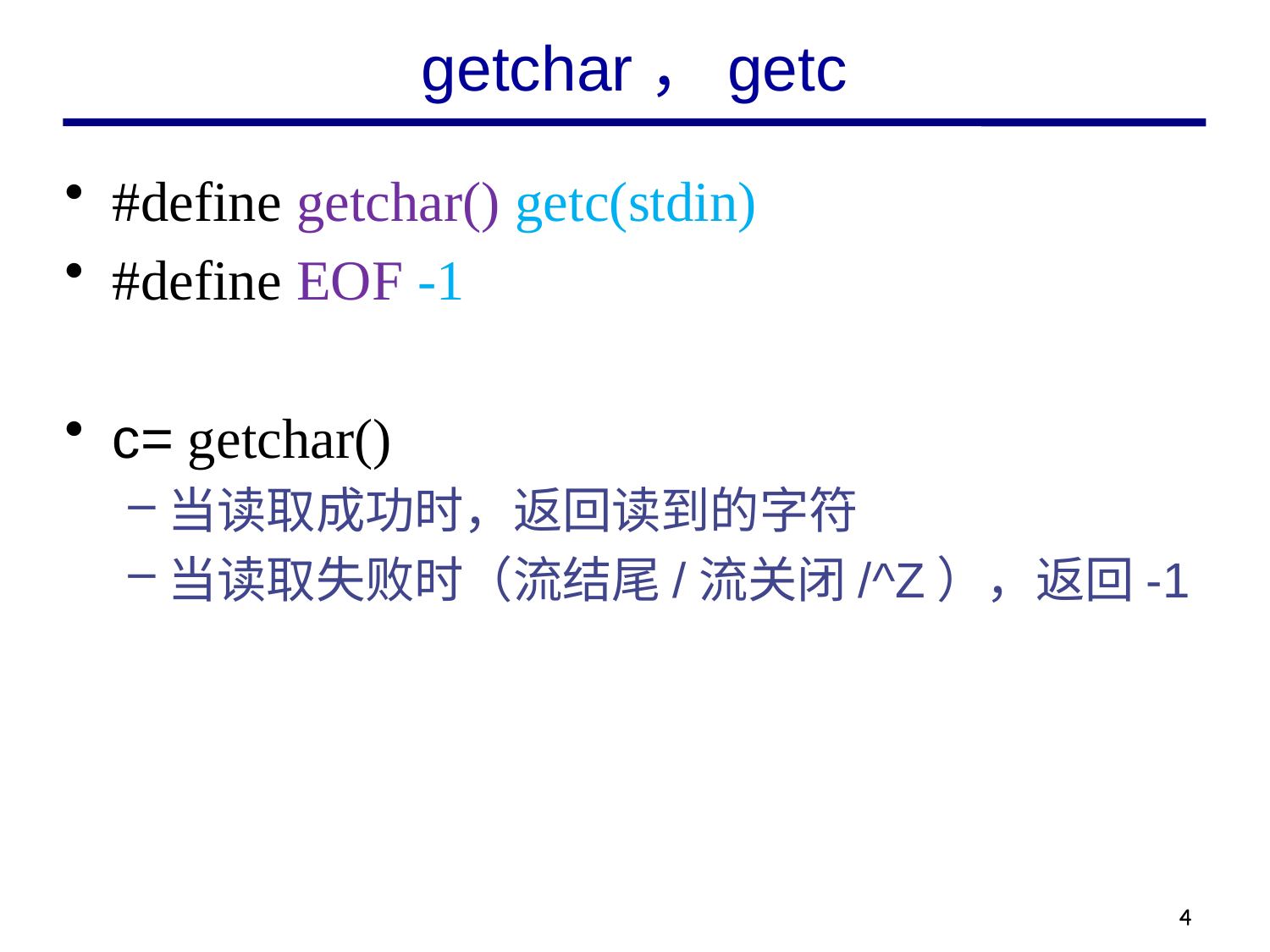

# getchar，getc
#define getchar() getc(stdin)
#define EOF -1

c= getchar()
当读取成功时，返回读到的字符
当读取失败时（流结尾/流关闭/^Z），返回-1